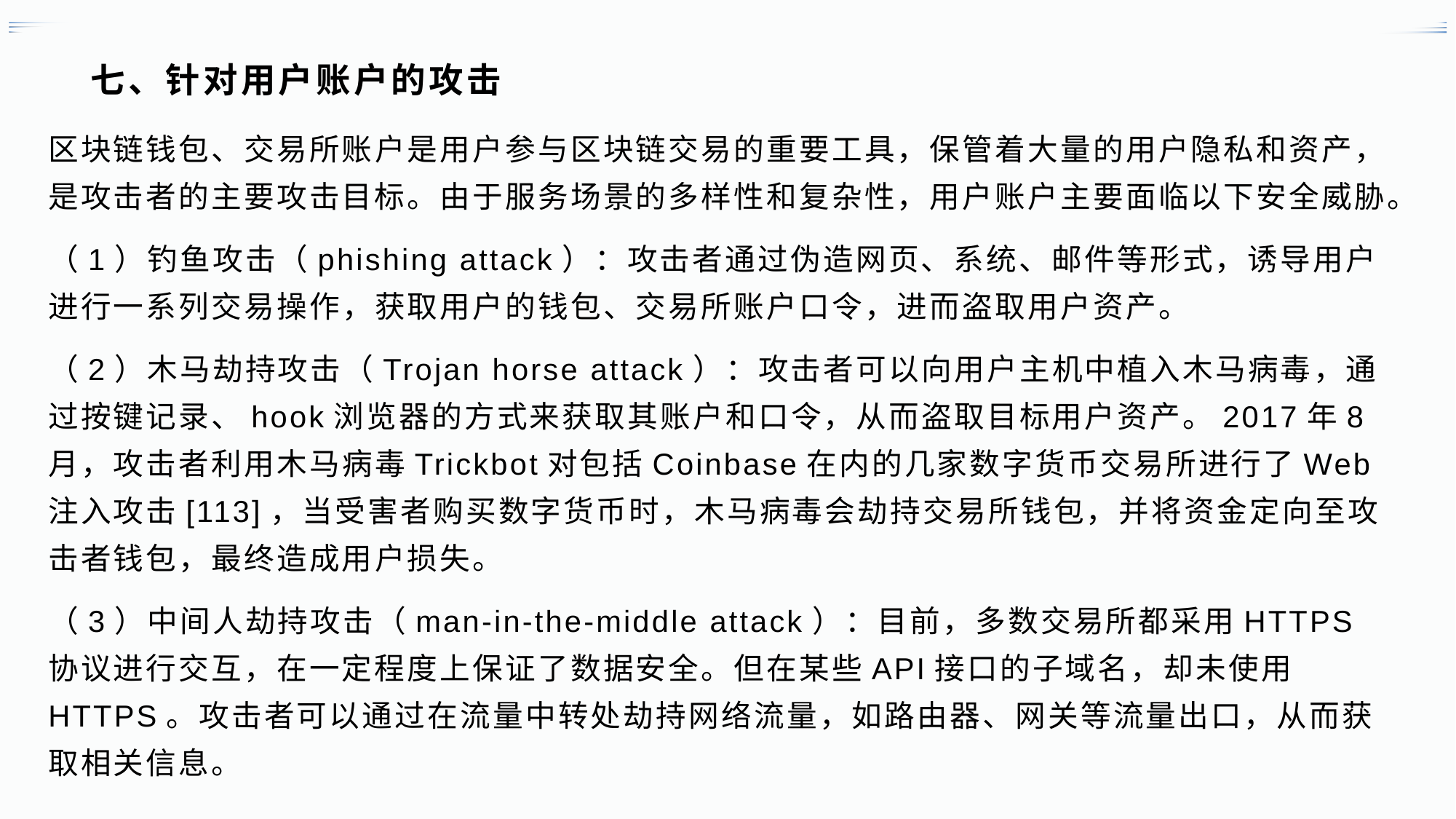

# 七、针对用户账户的攻击
区块链钱包、交易所账户是用户参与区块链交易的重要工具，保管着大量的用户隐私和资产，是攻击者的主要攻击目标。由于服务场景的多样性和复杂性，用户账户主要面临以下安全威胁。
（1）钓鱼攻击（phishing attack）：攻击者通过伪造网页、系统、邮件等形式，诱导用户进行一系列交易操作，获取用户的钱包、交易所账户口令，进而盗取用户资产。
（2）木马劫持攻击（Trojan horse attack）：攻击者可以向用户主机中植入木马病毒，通过按键记录、hook浏览器的方式来获取其账户和口令，从而盗取目标用户资产。2017年8月，攻击者利用木马病毒Trickbot对包括Coinbase在内的几家数字货币交易所进行了Web注入攻击[113]，当受害者购买数字货币时，木马病毒会劫持交易所钱包，并将资金定向至攻击者钱包，最终造成用户损失。
（3）中间人劫持攻击（man-in-the-middle attack）：目前，多数交易所都采用HTTPS协议进行交互，在一定程度上保证了数据安全。但在某些API接口的子域名，却未使用HTTPS。攻击者可以通过在流量中转处劫持网络流量，如路由器、网关等流量出口，从而获取相关信息。